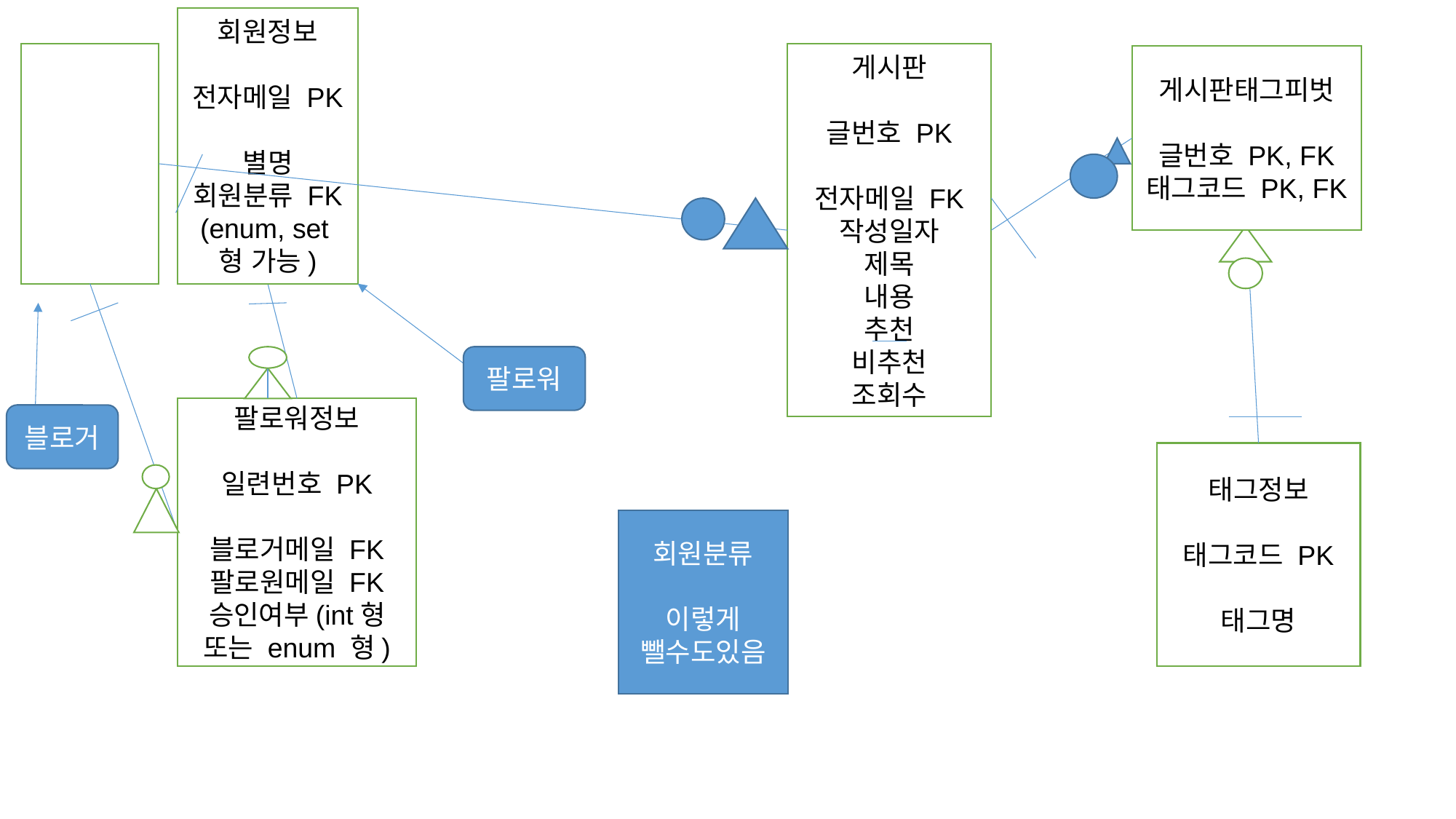

회원정보

전자메일 PK

별명
회원분류 FK (enum, set형 가능)
게시판

글번호 PK

전자메일 FK
작성일자
제목
내용
추천
비추천
조회수

게시판태그피벗

글번호 PK, FK
태그코드 PK, FK

팔로워

팔로워정보

일련번호 PK

블로거메일 FK
팔로원메일 FK
승인여부(int형 또는 enum 형)
블로거
태그정보

태그코드 PK

태그명

회원분류

이렇게 뺄수도있음